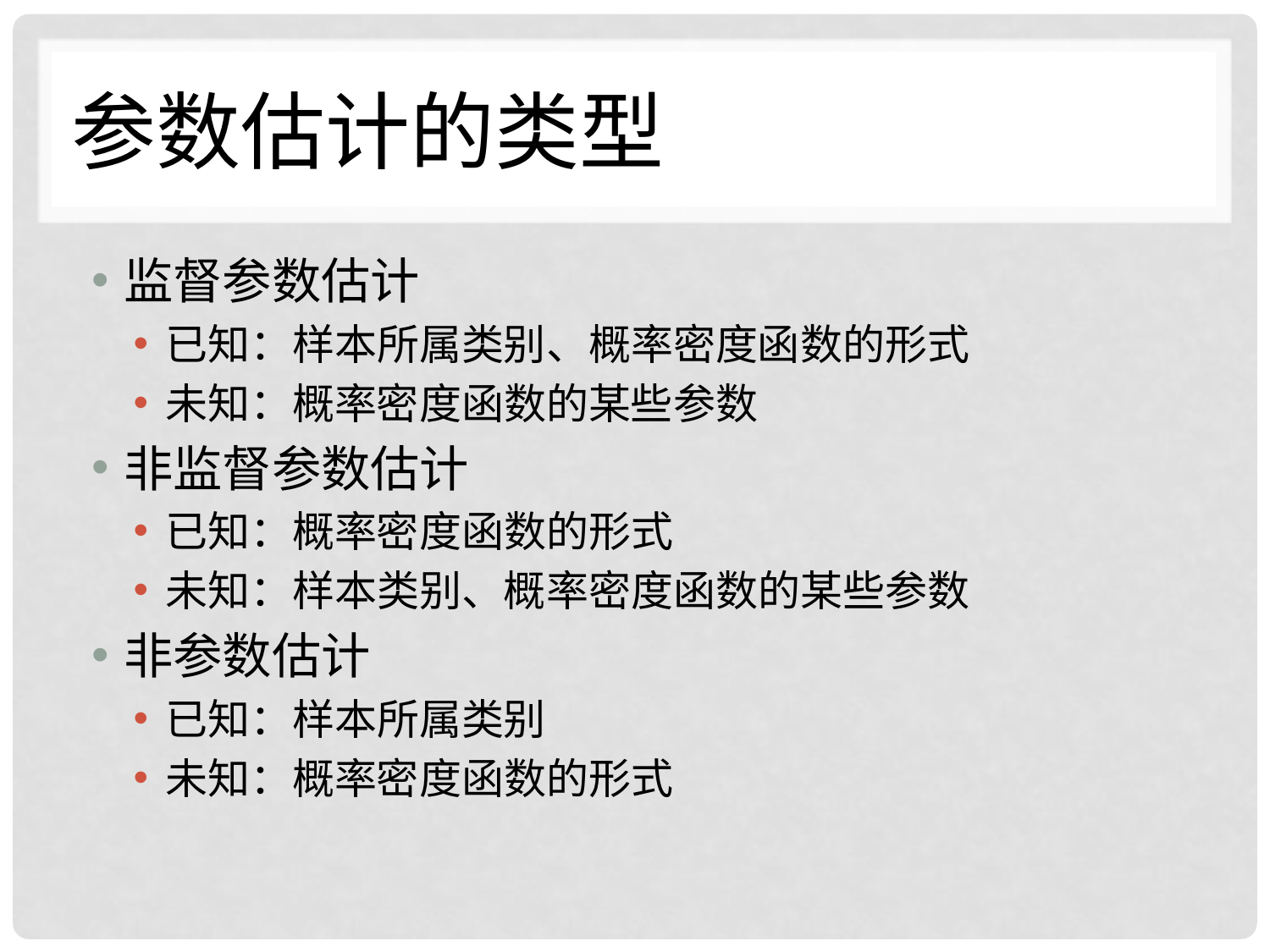

# 参数估计的类型

监督参数估计
已知：样本所属类别、概率密度函数的形式
未知：概率密度函数的某些参数
非监督参数估计
已知：概率密度函数的形式
未知：样本类别、概率密度函数的某些参数
非参数估计
已知：样本所属类别
未知：概率密度函数的形式